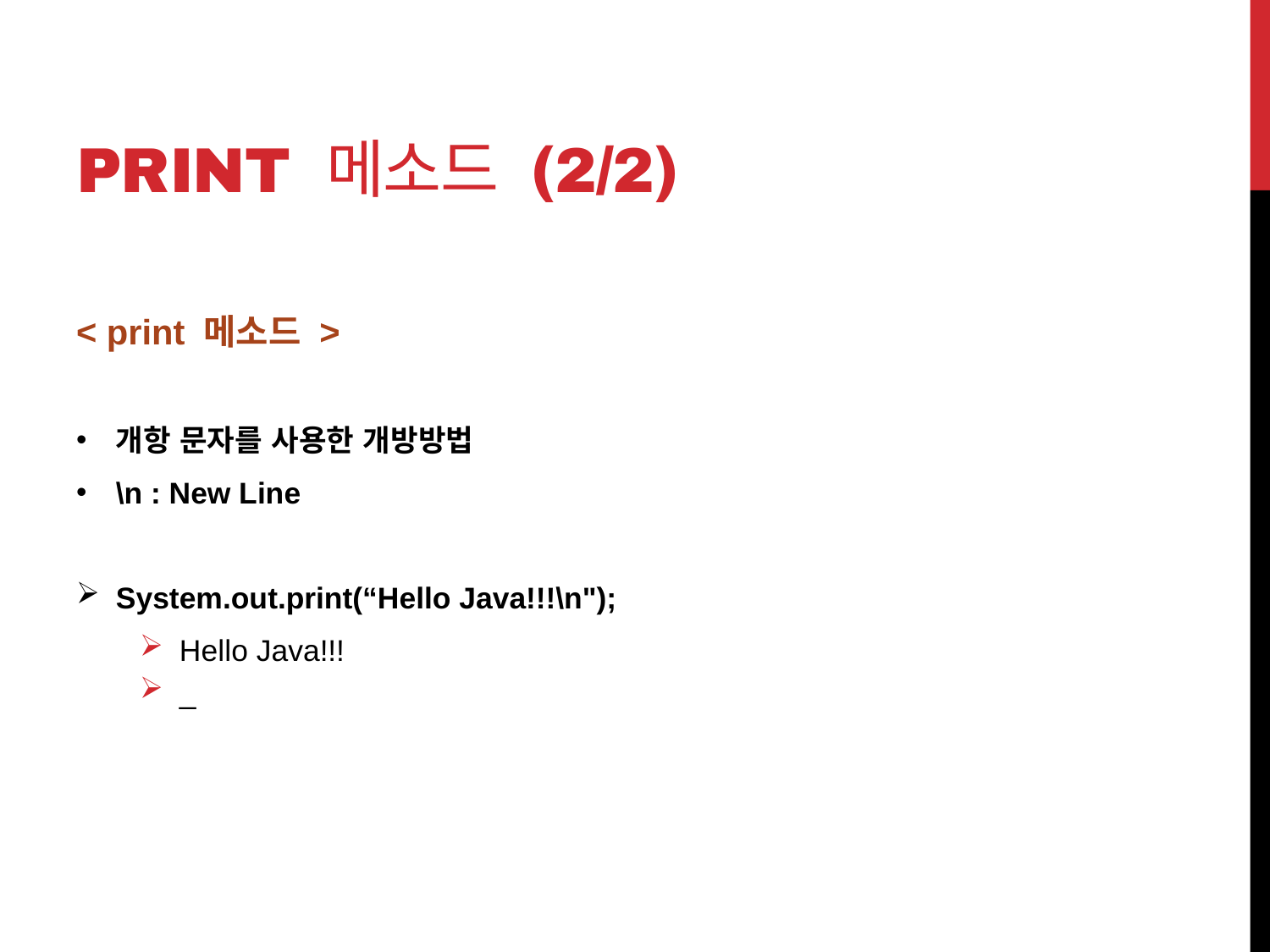

# print 메소드 (2/2)

< print 메소드 >

개항 문자를 사용한 개방방법
\n : New Line

System.out.print(“Hello Java!!!\n");
Hello Java!!!
_